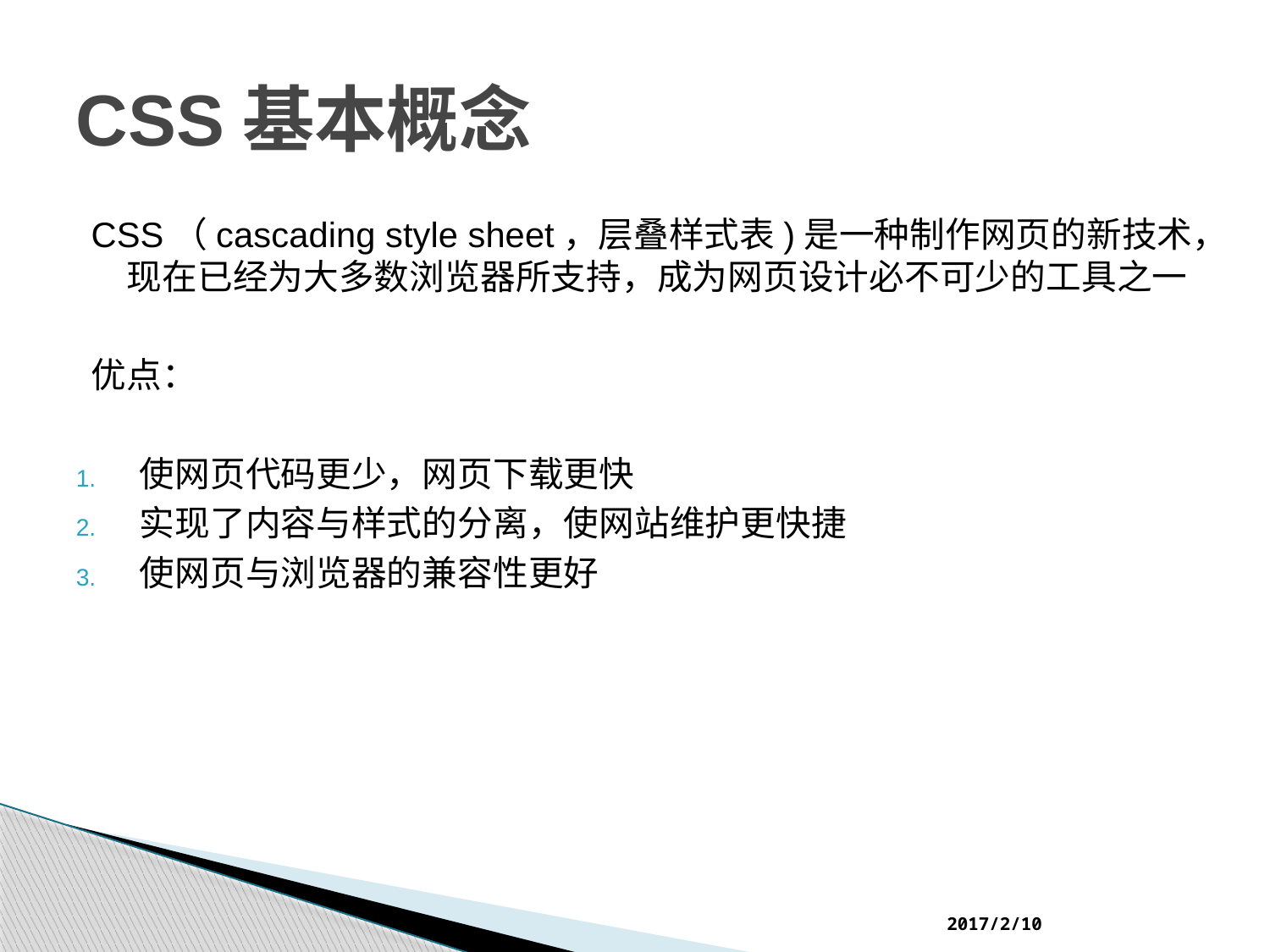

# CSS基本概念
CSS（cascading style sheet，层叠样式表)是一种制作网页的新技术，现在已经为大多数浏览器所支持，成为网页设计必不可少的工具之一

优点：

使网页代码更少，网页下载更快
实现了内容与样式的分离，使网站维护更快捷
使网页与浏览器的兼容性更好

2017/2/10